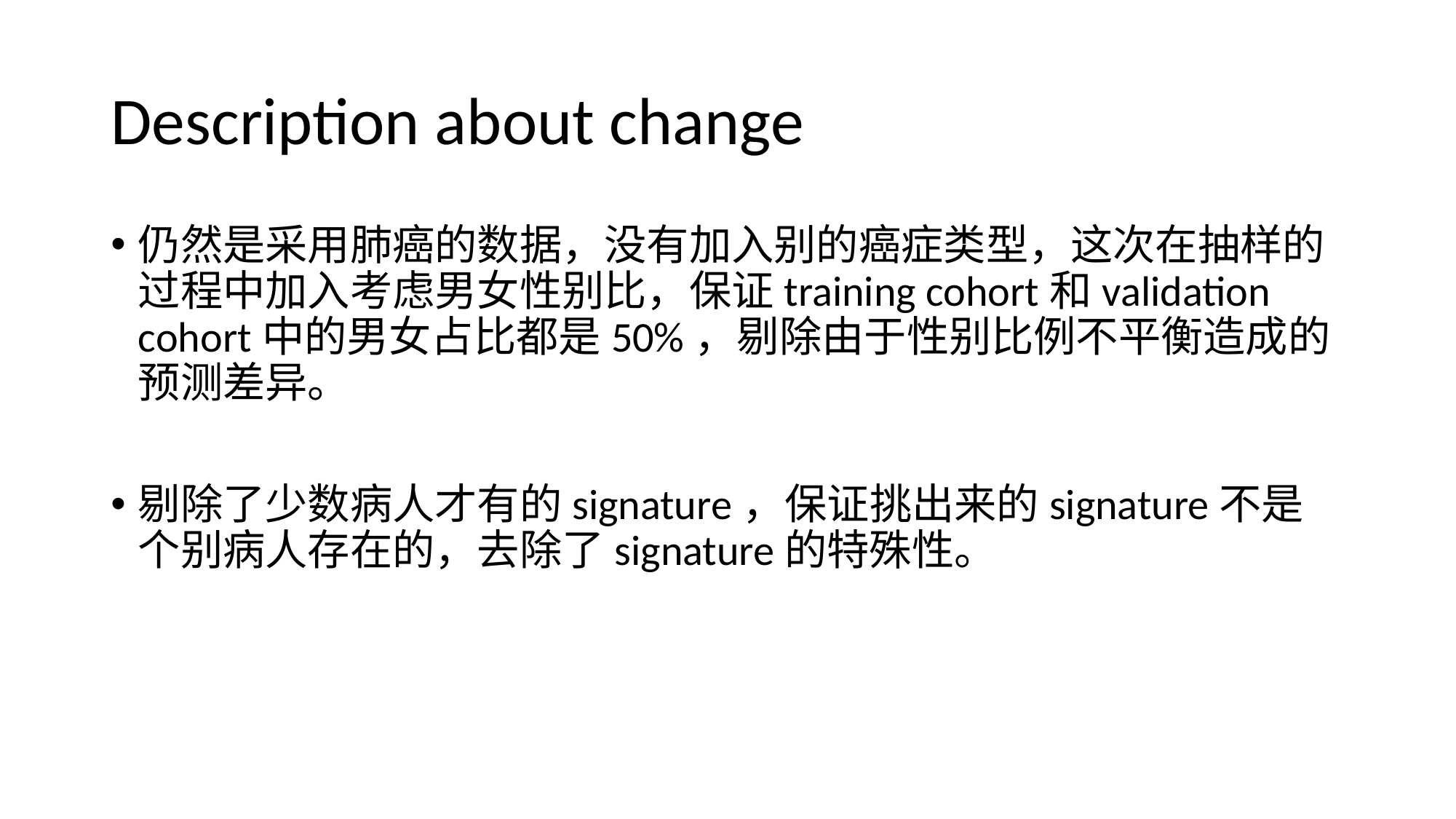

# Description about change
仍然是采用肺癌的数据，没有加入别的癌症类型，这次在抽样的过程中加入考虑男女性别比，保证training cohort和validation cohort中的男女占比都是50%，剔除由于性别比例不平衡造成的预测差异。

剔除了少数病人才有的signature，保证挑出来的signature不是个别病人存在的，去除了signature的特殊性。